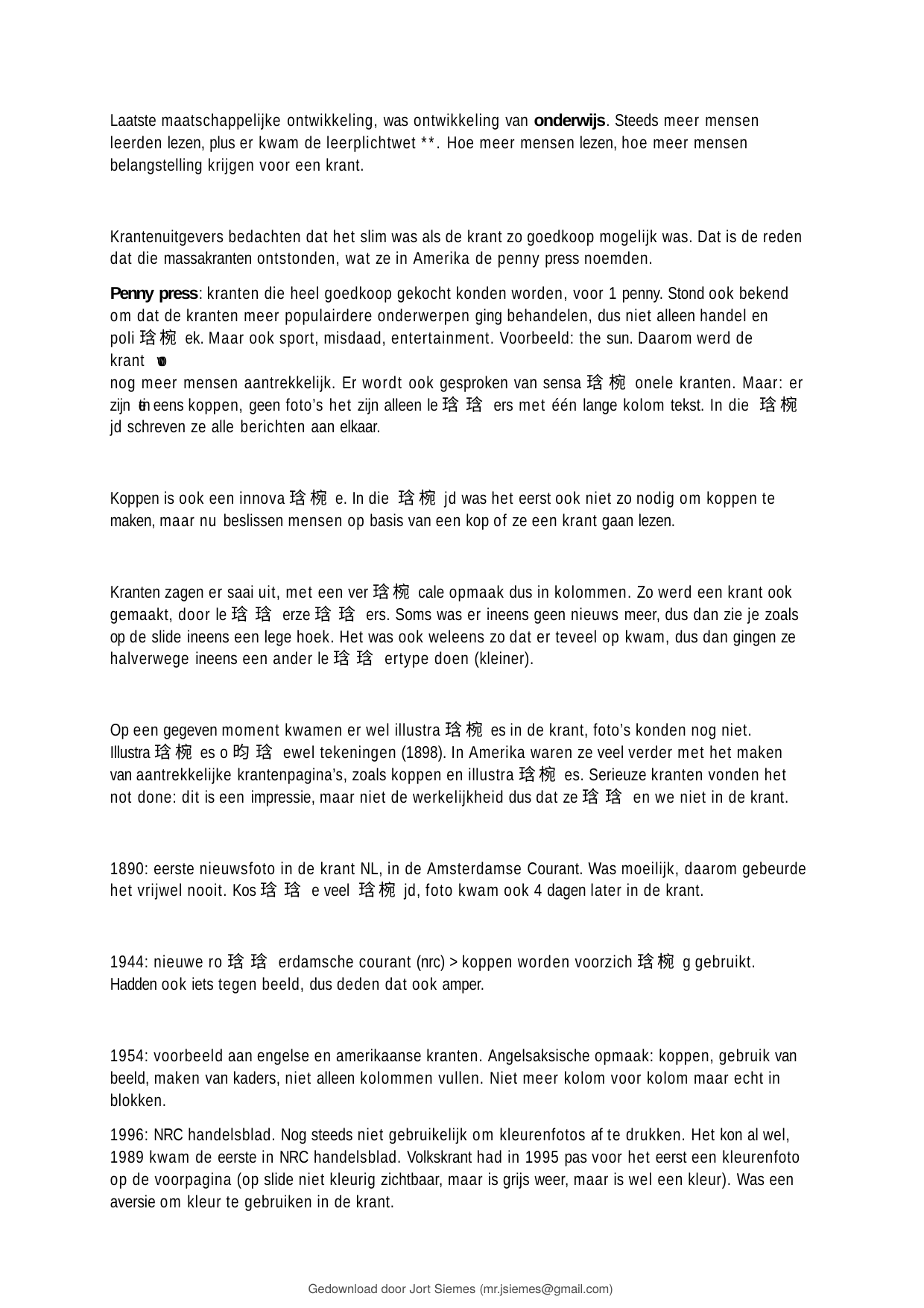

Laatste maatschappelijke ontwikkeling, was ontwikkeling van onderwijs. Steeds meer mensen leerden lezen, plus er kwam de leerplichtwet **. Hoe meer mensen lezen, hoe meer mensen belangstelling krijgen voor een krant.

Krantenuitgevers bedachten dat het slim was als de krant zo goedkoop mogelijk was. Dat is de reden dat die massakranten ontstonden, wat ze in Amerika de penny press noemden.
Penny press: kranten die heel goedkoop gekocht konden worden, voor 1 penny. Stond ook bekend om dat de kranten meer populairdere onderwerpen ging behandelen, dus niet alleen handel en poli琀椀ek. Maar ook sport, misdaad, entertainment. Voorbeeld: the sun. Daarom werd de krant voor
nog meer mensen aantrekkelijk. Er wordt ook gesproken van sensa琀椀onele kranten. Maar: er zijn niet eens koppen, geen foto’s het zijn alleen le琀琀ers met één lange kolom tekst. In die 琀椀jd schreven ze alle berichten aan elkaar.

Koppen is ook een innova琀椀e. In die 琀椀jd was het eerst ook niet zo nodig om koppen te maken, maar nu beslissen mensen op basis van een kop of ze een krant gaan lezen.

Kranten zagen er saai uit, met een ver琀椀cale opmaak dus in kolommen. Zo werd een krant ook gemaakt, door le琀琀erze琀琀ers. Soms was er ineens geen nieuws meer, dus dan zie je zoals op de slide ineens een lege hoek. Het was ook weleens zo dat er teveel op kwam, dus dan gingen ze halverwege ineens een ander le琀琀ertype doen (kleiner).

Op een gegeven moment kwamen er wel illustra琀椀es in de krant, foto’s konden nog niet. Illustra琀椀es o昀琀ewel tekeningen (1898). In Amerika waren ze veel verder met het maken van aantrekkelijke krantenpagina’s, zoals koppen en illustra琀椀es. Serieuze kranten vonden het not done: dit is een impressie, maar niet de werkelijkheid dus dat ze琀琀en we niet in de krant.

1890: eerste nieuwsfoto in de krant NL, in de Amsterdamse Courant. Was moeilijk, daarom gebeurde het vrijwel nooit. Kos琀琀e veel 琀椀jd, foto kwam ook 4 dagen later in de krant.

1944: nieuwe ro琀琀erdamsche courant (nrc) > koppen worden voorzich琀椀g gebruikt. Hadden ook iets tegen beeld, dus deden dat ook amper.

1954: voorbeeld aan engelse en amerikaanse kranten. Angelsaksische opmaak: koppen, gebruik van beeld, maken van kaders, niet alleen kolommen vullen. Niet meer kolom voor kolom maar echt in blokken.
1996: NRC handelsblad. Nog steeds niet gebruikelijk om kleurenfotos af te drukken. Het kon al wel, 1989 kwam de eerste in NRC handelsblad. Volkskrant had in 1995 pas voor het eerst een kleurenfoto op de voorpagina (op slide niet kleurig zichtbaar, maar is grijs weer, maar is wel een kleur). Was een aversie om kleur te gebruiken in de krant.
Gedownload door Jort Siemes (mr.jsiemes@gmail.com)